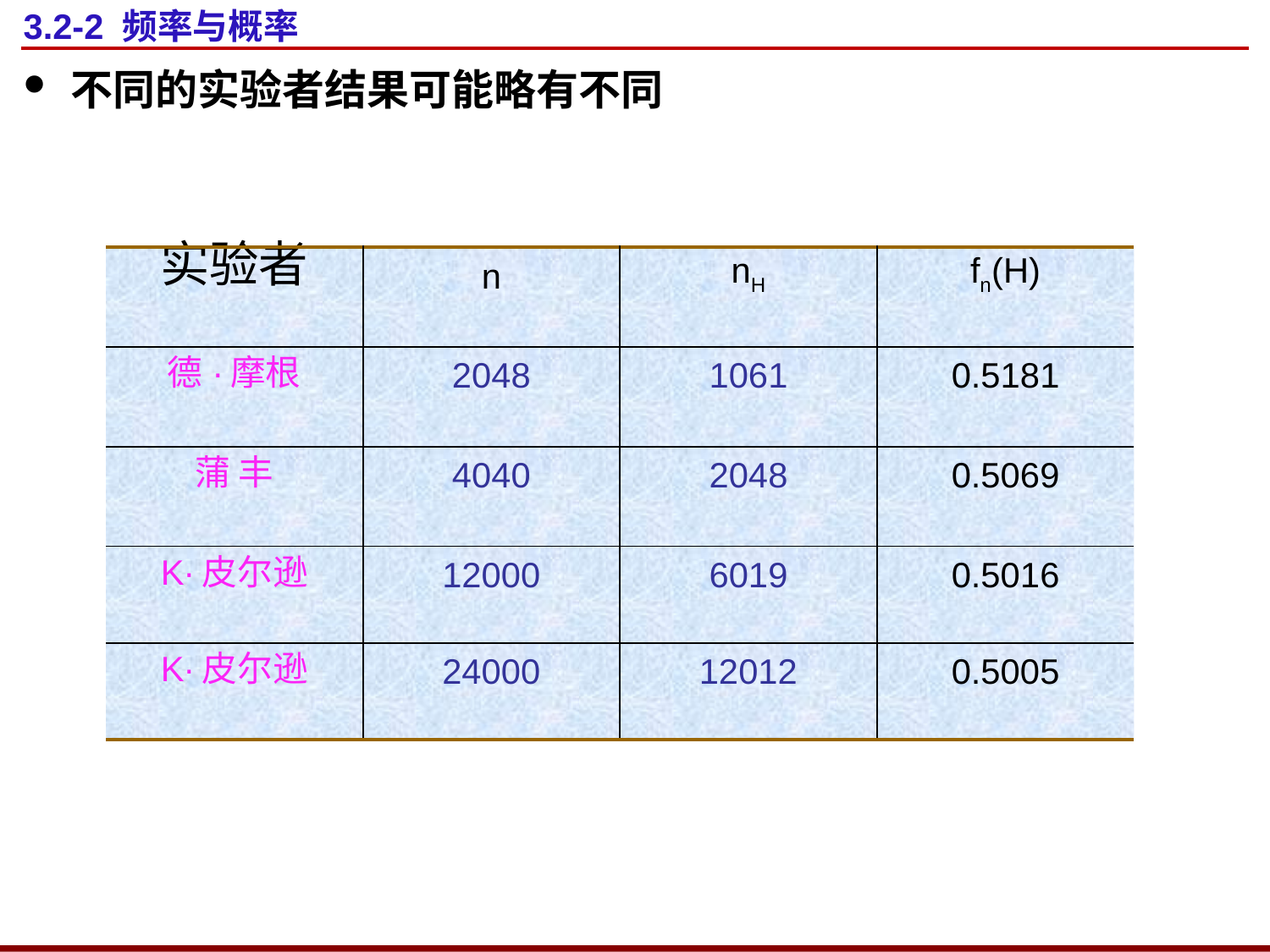

# 3.2-2 频率与概率
不同的实验者结果可能略有不同
| 实验者 | n | nH | fn(H) |
| --- | --- | --- | --- |
| 德·摩根 | 2048 | 1061 | 0.5181 |
| 蒲 丰 | 4040 | 2048 | 0.5069 |
| K·皮尔逊 | 12000 | 6019 | 0.5016 |
| K·皮尔逊 | 24000 | 12012 | 0.5005 |